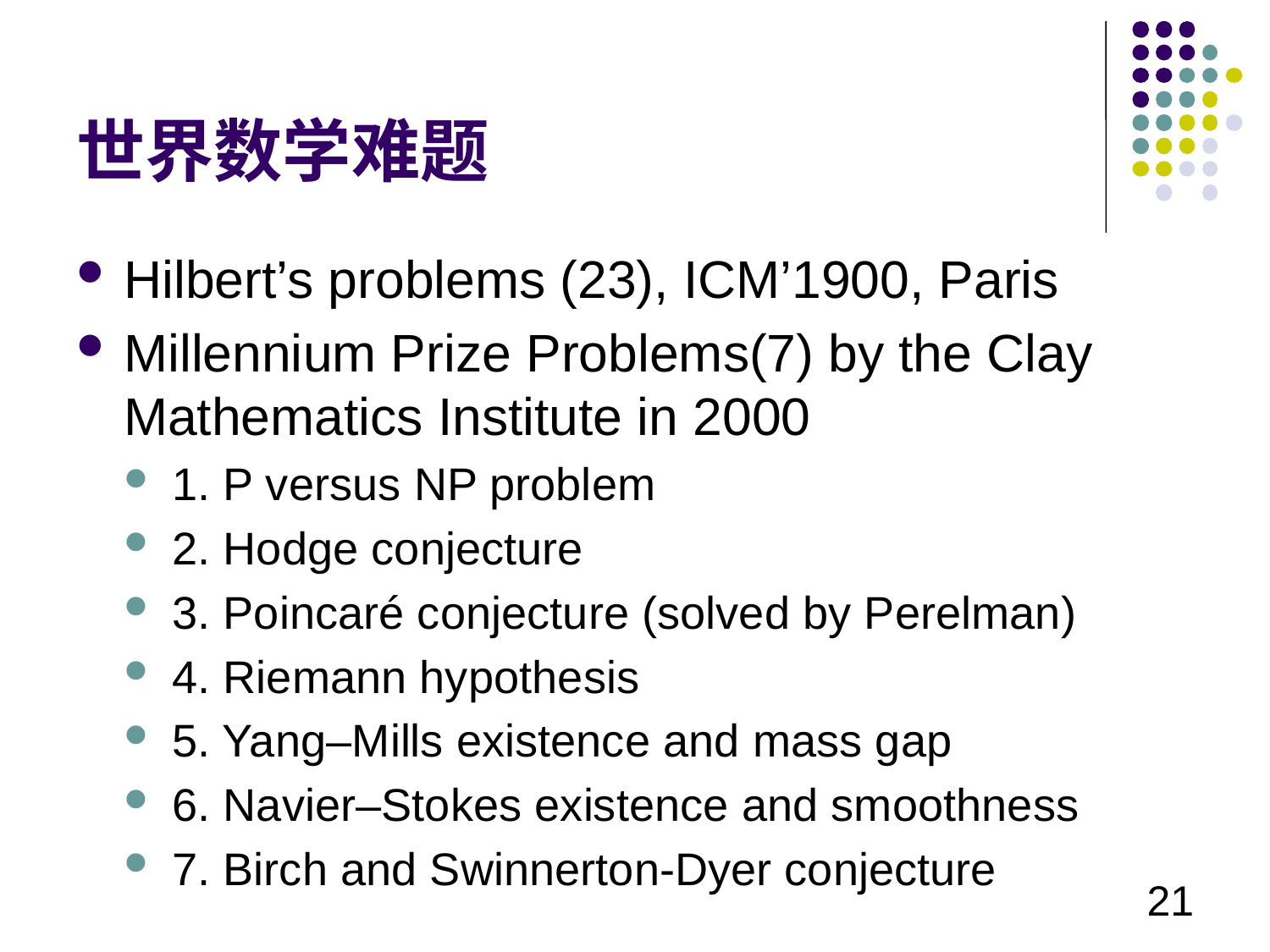

# 世界数学难题
Hilbert’s problems (23), ICM’1900, Paris
Millennium Prize Problems(7) by the Clay Mathematics Institute in 2000
1. P versus NP problem
2. Hodge conjecture
3. Poincaré conjecture (solved by Perelman)
4. Riemann hypothesis
5. Yang–Mills existence and mass gap
6. Navier–Stokes existence and smoothness
7. Birch and Swinnerton-Dyer conjecture
21